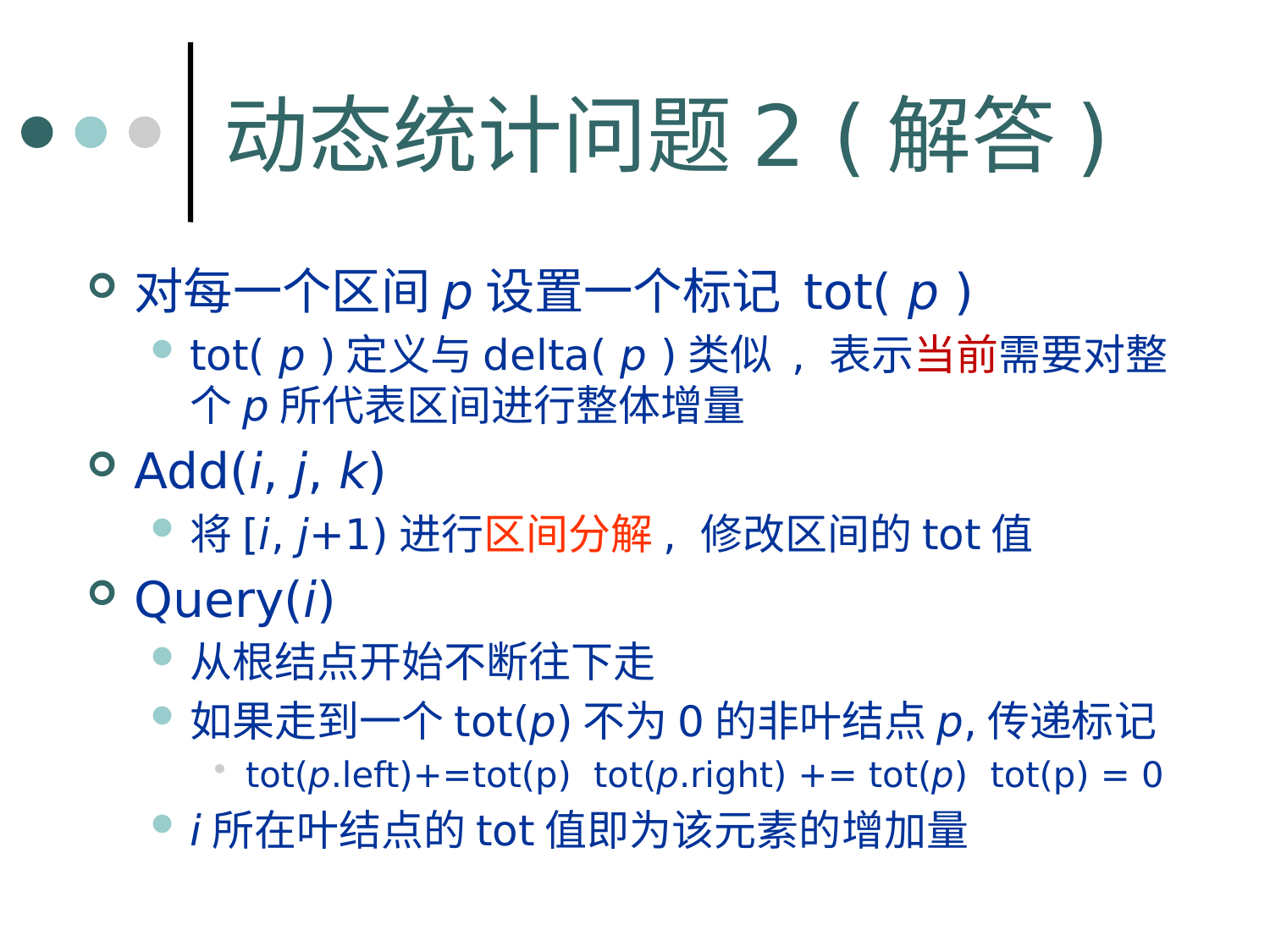

# 动态统计问题2 (解答)
对每一个区间p设置一个标记 tot( p )
tot( p )定义与delta( p )类似 , 表示当前需要对整个p所代表区间进行整体增量
Add(i, j, k)
将[i, j+1)进行区间分解, 修改区间的tot值
Query(i)
从根结点开始不断往下走
如果走到一个tot(p)不为0的非叶结点p,传递标记
tot(p.left)+=tot(p)  tot(p.right) += tot(p)  tot(p) = 0
i所在叶结点的tot值即为该元素的增加量